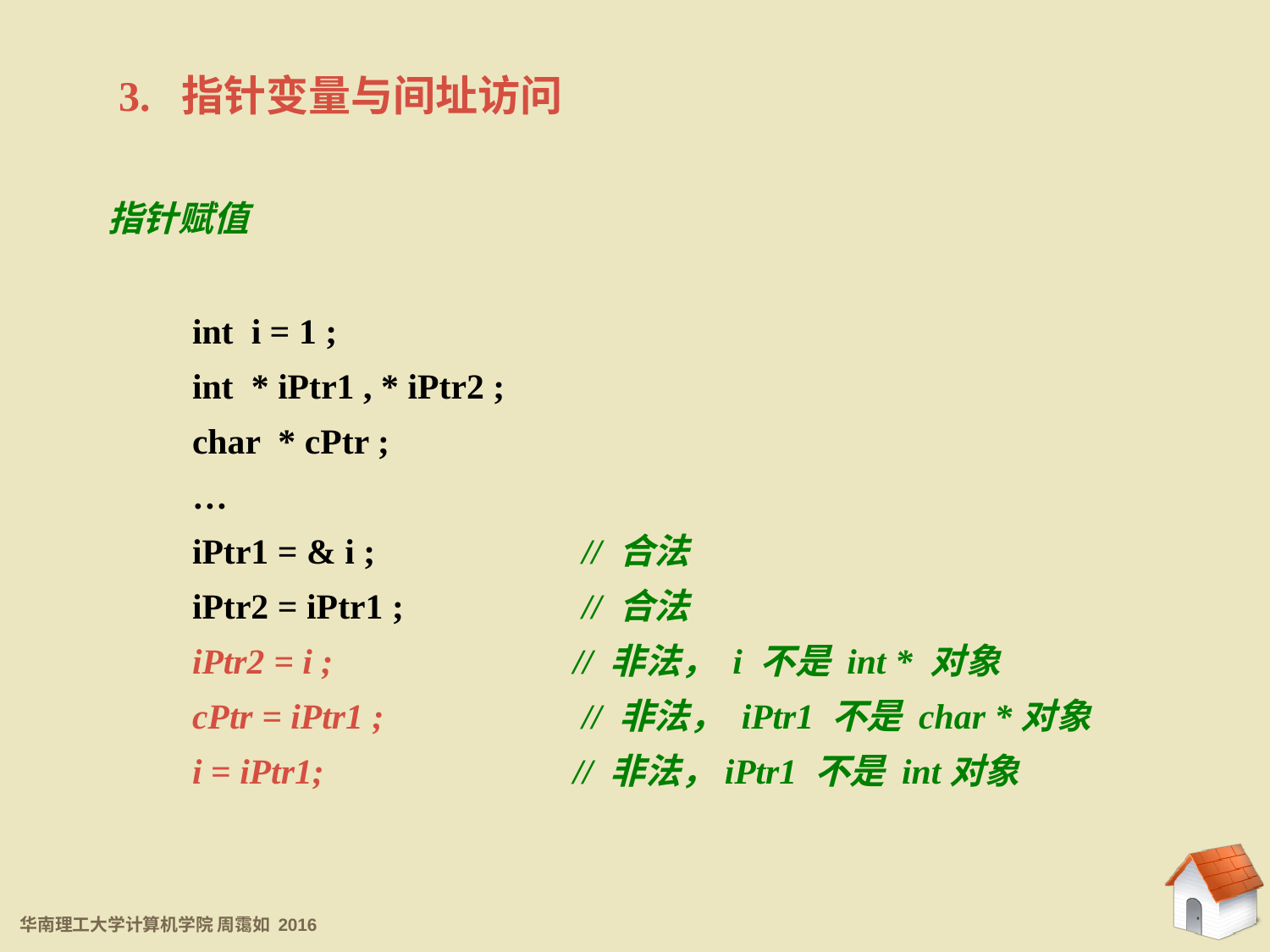

3.  指针变量与间址访问
指针赋值
int  i = 1 ;
int  * iPtr1 , * iPtr2 ;
char  * cPtr ;
…
iPtr1 = & i ;		 // 合法
iPtr2 = iPtr1 ;		 // 合法
iPtr2 = i ;		// 非法， i 不是 int * 对象
cPtr = iPtr1 ;		 // 非法， iPtr1 不是 char *对象
i = iPtr1;		// 非法，iPtr1 不是 int对象